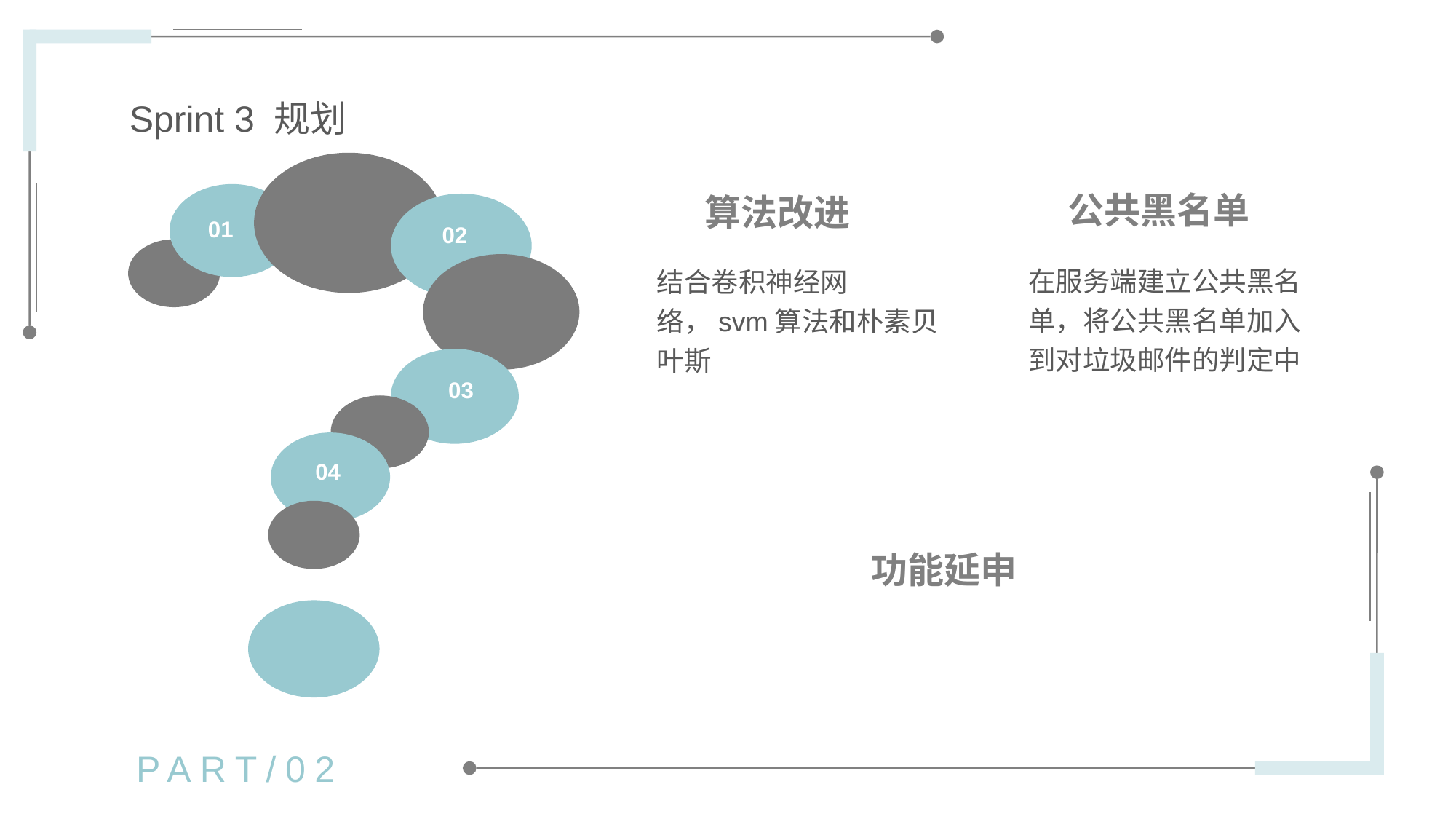

Sprint 3 规划

01
02

03

04

公共黑名单
算法改进
在服务端建立公共黑名单，将公共黑名单加入到对垃圾邮件的判定中
结合卷积神经网络，svm算法和朴素贝叶斯

功能延申
PART/02